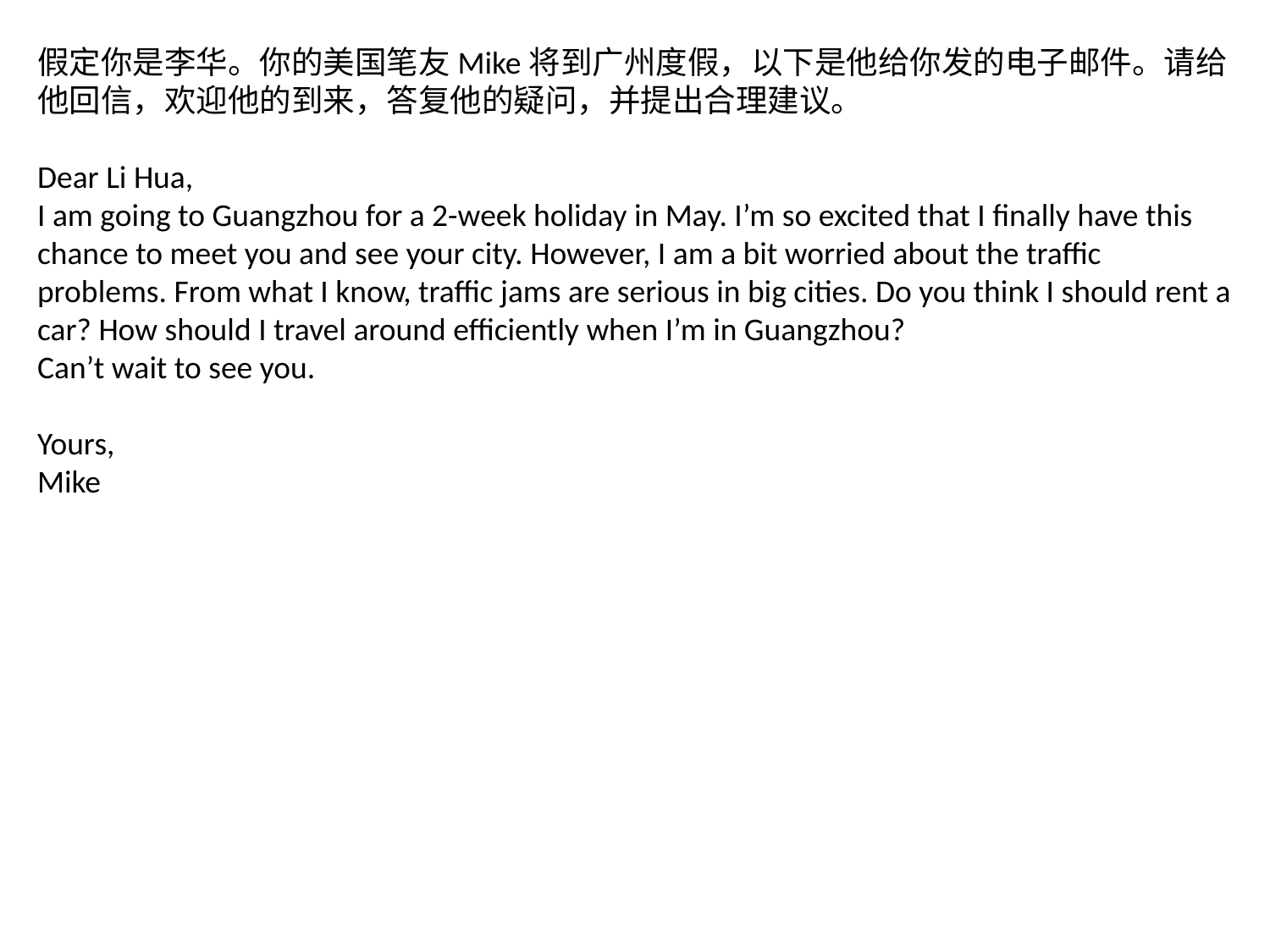

假定你是李华。你的美国笔友Mike将到广州度假，以下是他给你发的电子邮件。请给他回信，欢迎他的到来，答复他的疑问，并提出合理建议。

Dear Li Hua,
I am going to Guangzhou for a 2-week holiday in May. I’m so excited that I finally have this chance to meet you and see your city. However, I am a bit worried about the traffic problems. From what I know, traffic jams are serious in big cities. Do you think I should rent a car? How should I travel around efficiently when I’m in Guangzhou?
Can’t wait to see you.

Yours,
Mike